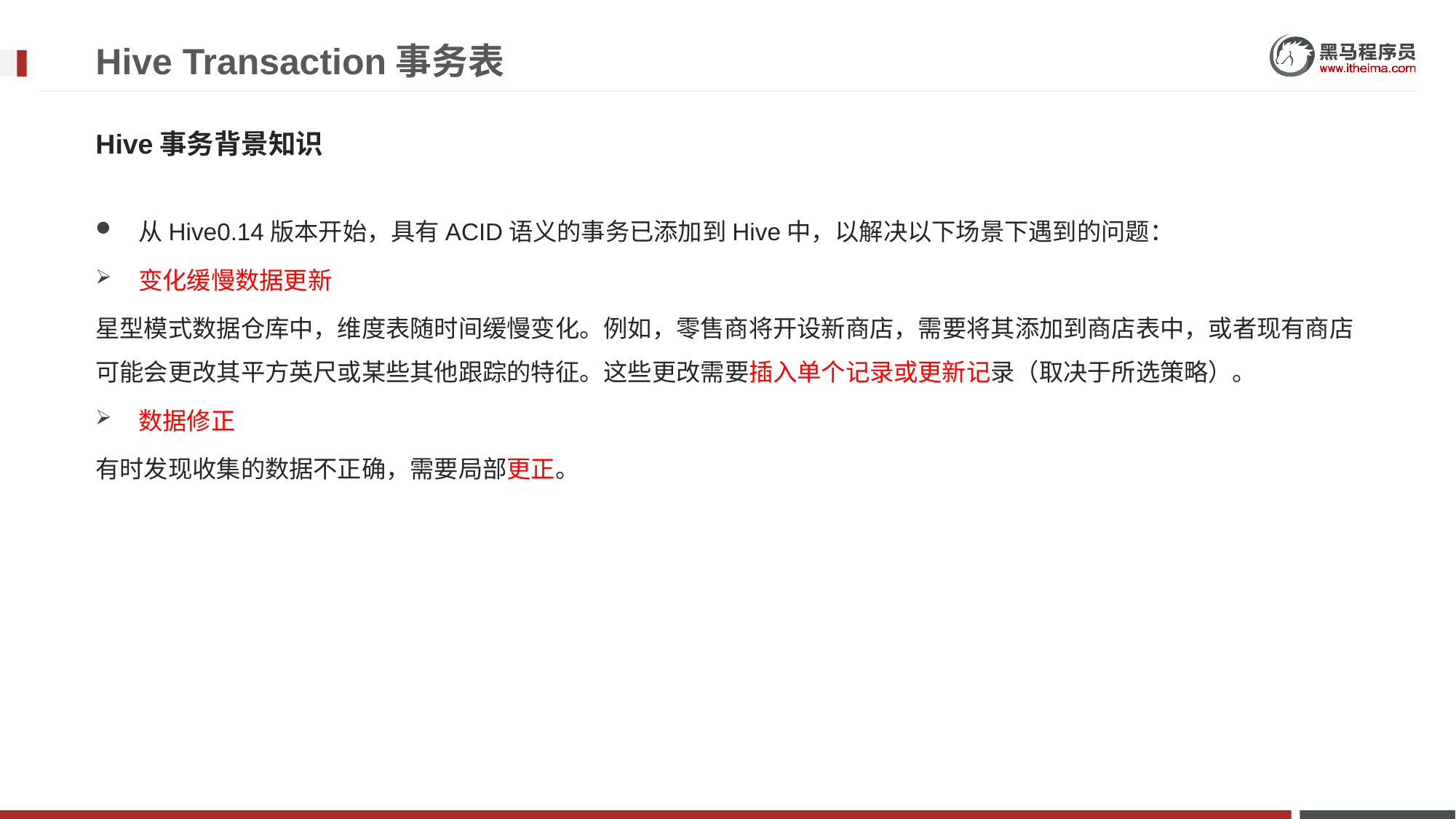

# Hive Transaction事务表
Hive事务背景知识
从Hive0.14版本开始，具有ACID语义的事务已添加到Hive中，以解决以下场景下遇到的问题：
变化缓慢数据更新
星型模式数据仓库中，维度表随时间缓慢变化。例如，零售商将开设新商店，需要将其添加到商店表中，或者现有商店可能会更改其平方英尺或某些其他跟踪的特征。这些更改需要插入单个记录或更新记录（取决于所选策略）。
数据修正
有时发现收集的数据不正确，需要局部更正。